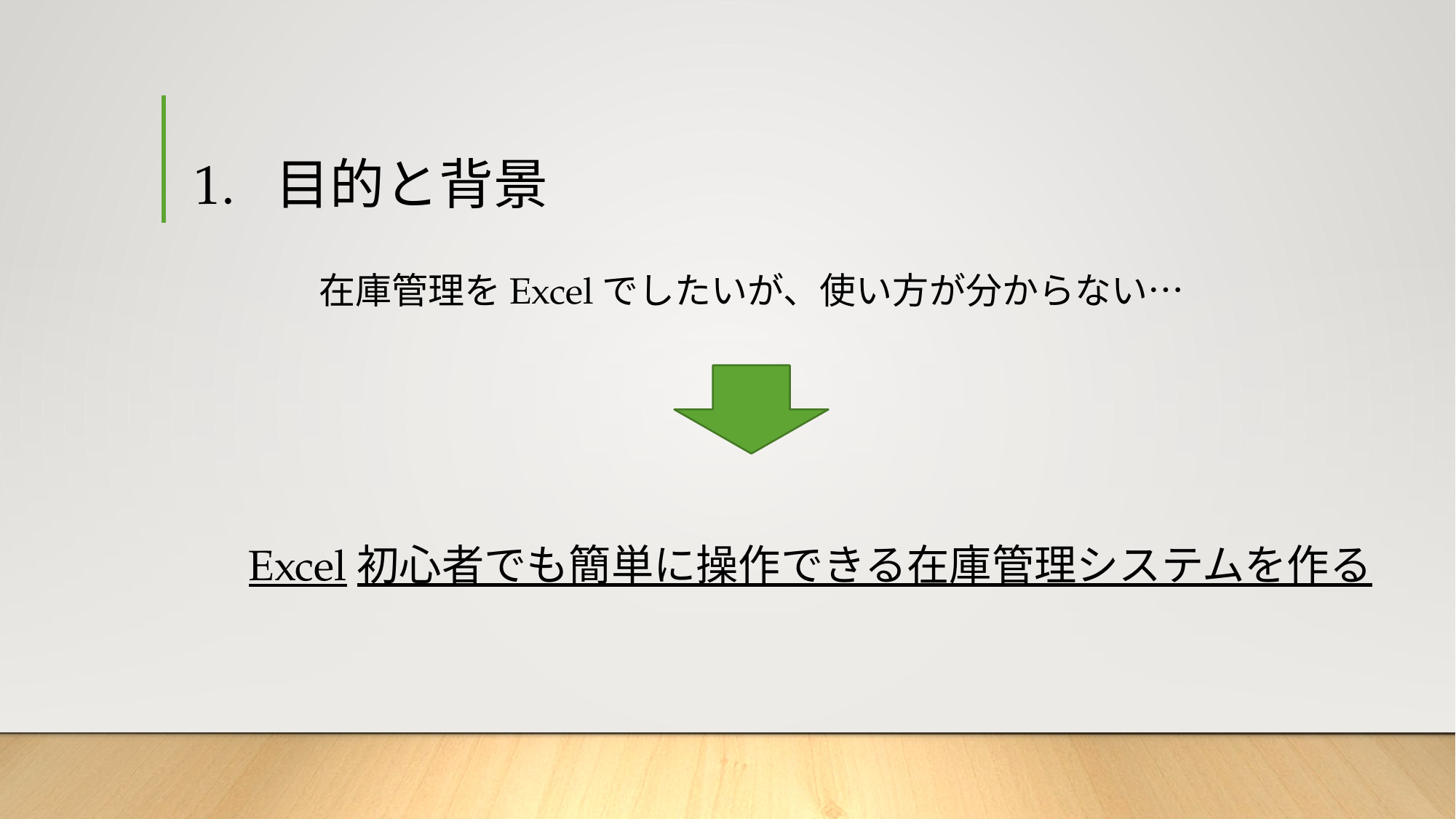

# 1.  目的と背景
在庫管理をExcelでしたいが、使い方が分からない…

Excel初心者でも簡単に操作できる在庫管理システムを作る